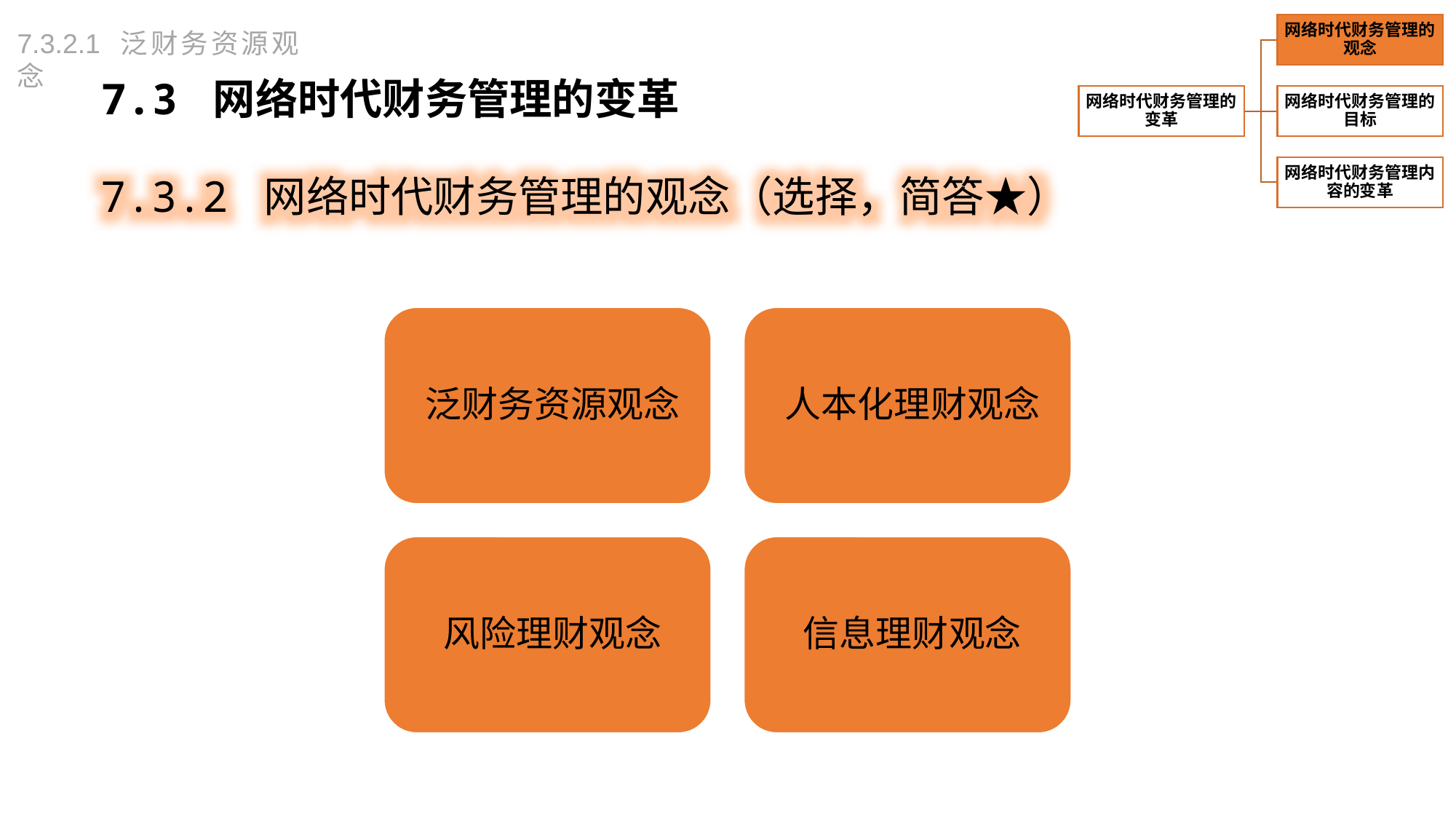

网络时代财务管理的变革
网络时代财务管理的观念
网络时代财务管理的目标
网络时代财务管理内容的变革
7.3.2.1 泛财务资源观念
7.3 网络时代财务管理的变革
7.3.2 网络时代财务管理的观念（选择，简答★）
泛财务资源观念
人本化理财观念
风险理财观念
信息理财观念